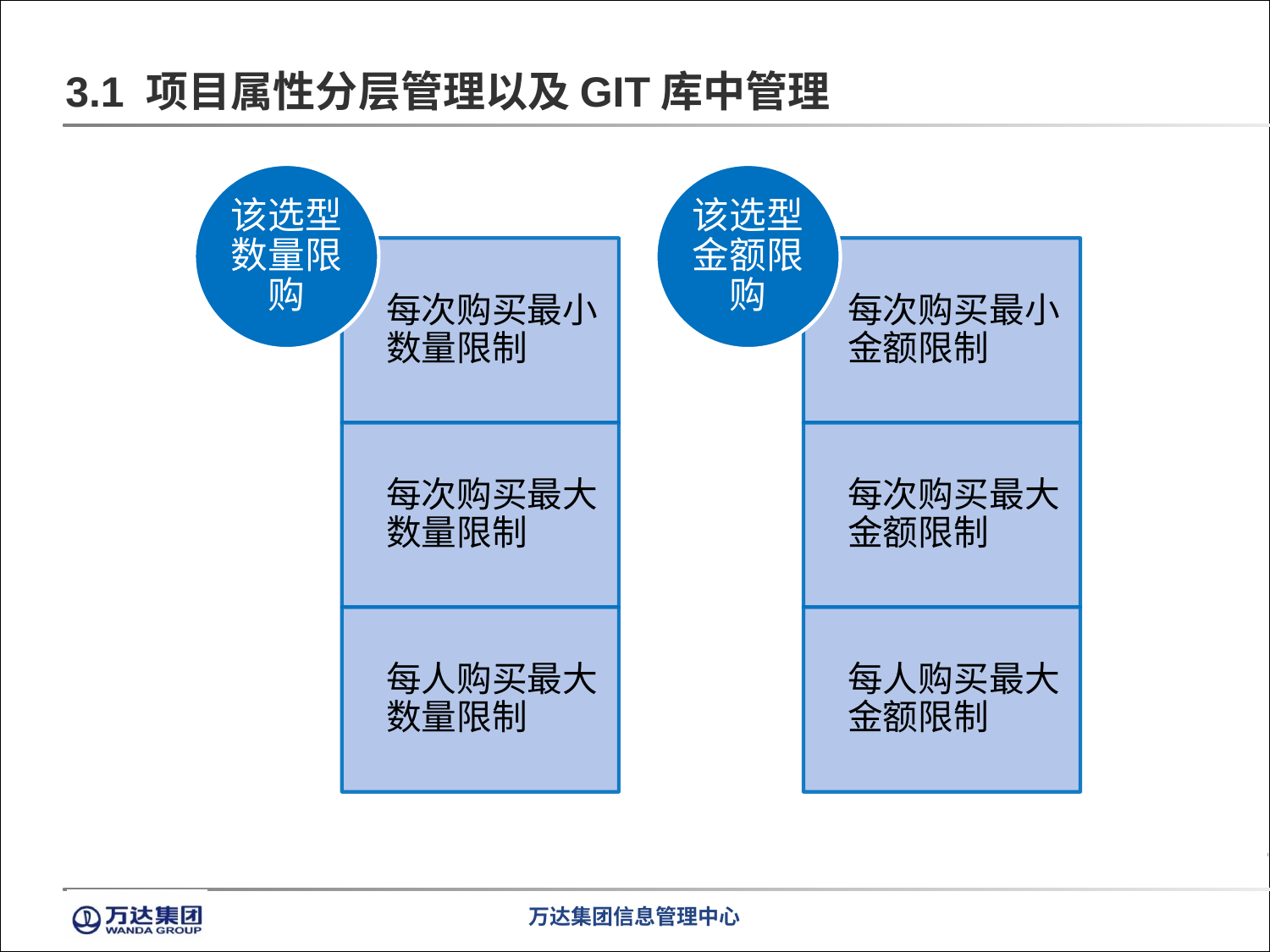

# 3.1 项目属性分层管理以及GIT库中管理
每次购买最小数量限制
每次购买最大数量限制
每人购买最大数量限制
该选型数量限购
每次购买最小金额限制
每次购买最大金额限制
每人购买最大金额限制
该选型金额限购